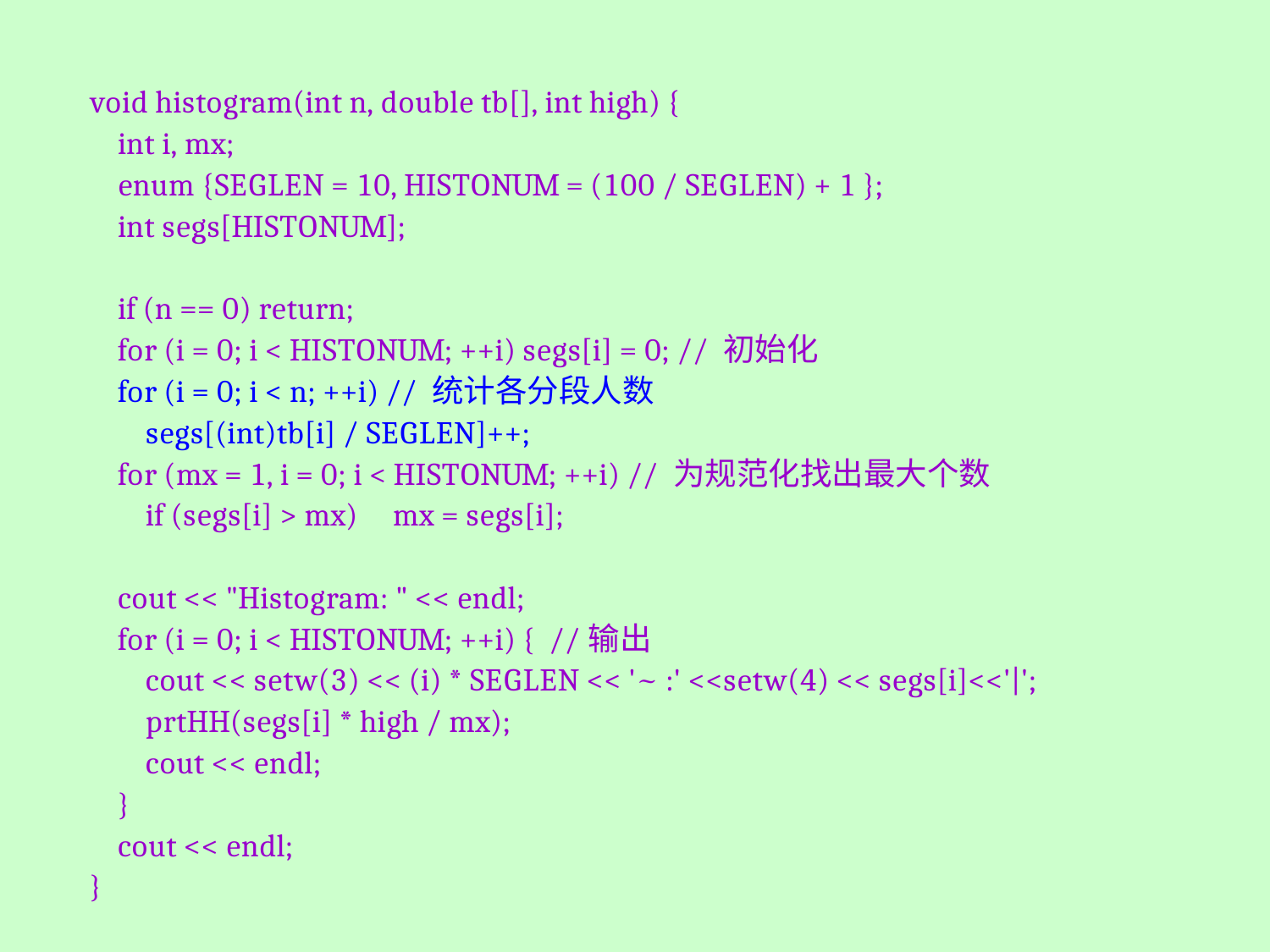

void histogram(int n, double tb[], int high) {
    int i, mx;
    enum {SEGLEN = 10, HISTONUM = (100 / SEGLEN) + 1 };
    int segs[HISTONUM];

    if (n == 0) return;
    for (i = 0; i < HISTONUM; ++i) segs[i] = 0; // 初始化
    for (i = 0; i < n; ++i) // 统计各分段人数
        segs[(int)tb[i] / SEGLEN]++;
    for (mx = 1, i = 0; i < HISTONUM; ++i) // 为规范化找出最大个数
        if (segs[i] > mx)     mx = segs[i];

    cout << "Histogram: " << endl;
    for (i = 0; i < HISTONUM; ++i) {  //输出
        cout << setw(3) << (i) * SEGLEN << '~ :' <<setw(4) << segs[i]<<'|';
        prtHH(segs[i] * high / mx);
        cout << endl;
    }
    cout << endl;
}
114